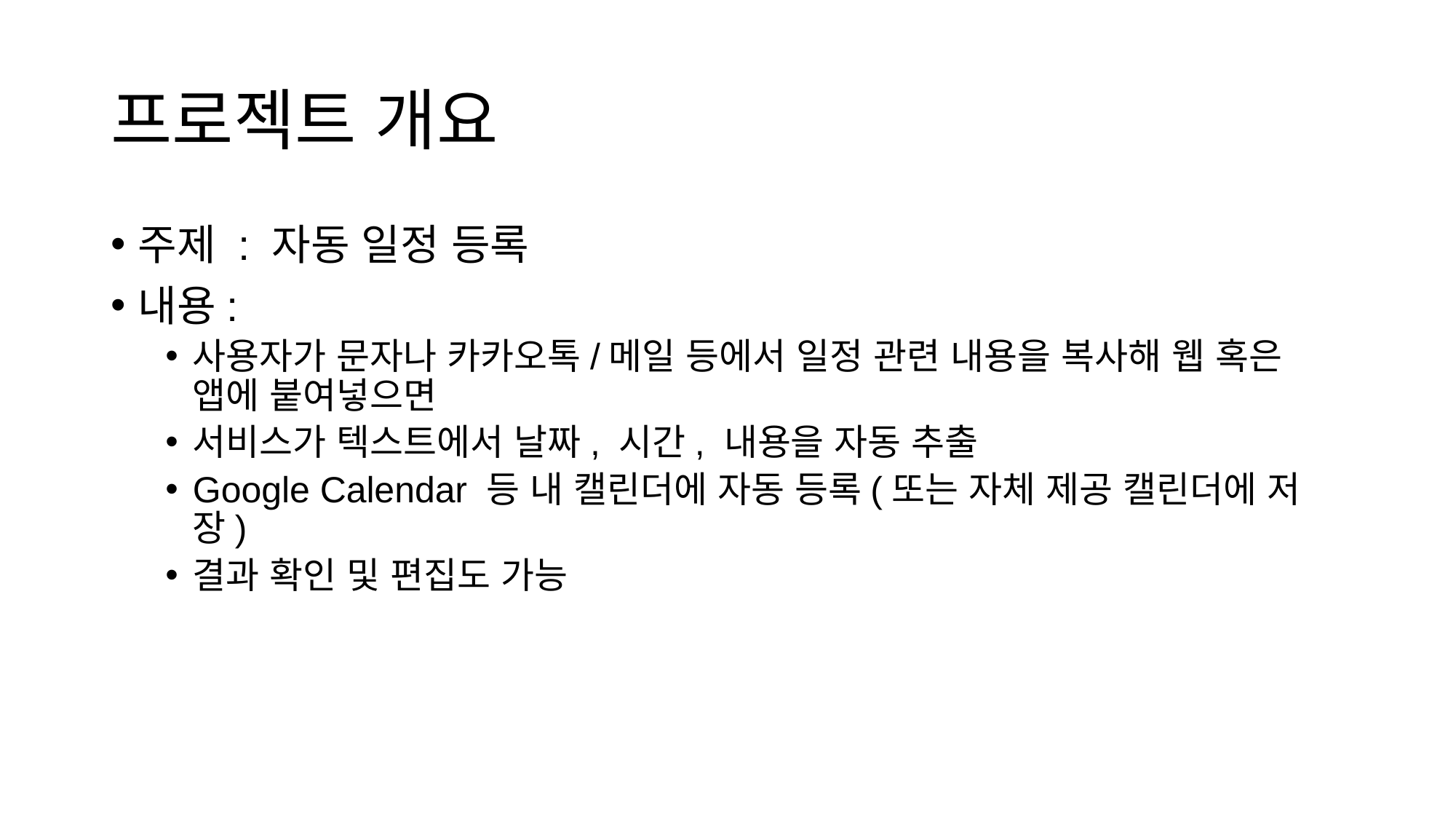

# 프로젝트 개요
주제 : 자동 일정 등록
내용:
사용자가 문자나 카카오톡/메일 등에서 일정 관련 내용을 복사해 웹 혹은 앱에 붙여넣으면
서비스가 텍스트에서 날짜, 시간, 내용을 자동 추출
Google Calendar 등 내 캘린더에 자동 등록(또는 자체 제공 캘린더에 저장)
결과 확인 및 편집도 가능